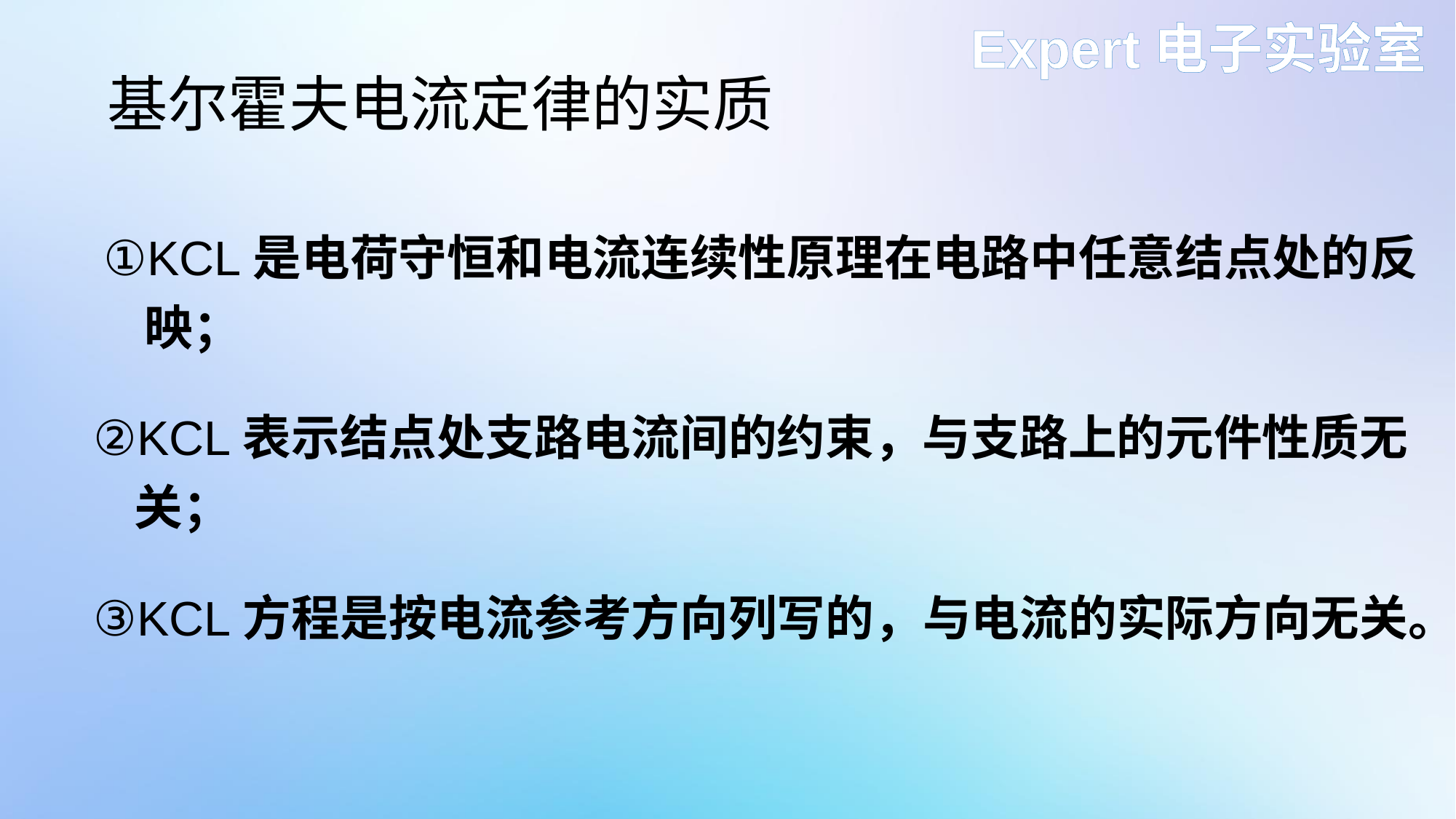

基尔霍夫电流定律的实质
KCL是电荷守恒和电流连续性原理在电路中任意结点处的反映；
KCL表示结点处支路电流间的约束，与支路上的元件性质无关；
KCL方程是按电流参考方向列写的，与电流的实际方向无关。